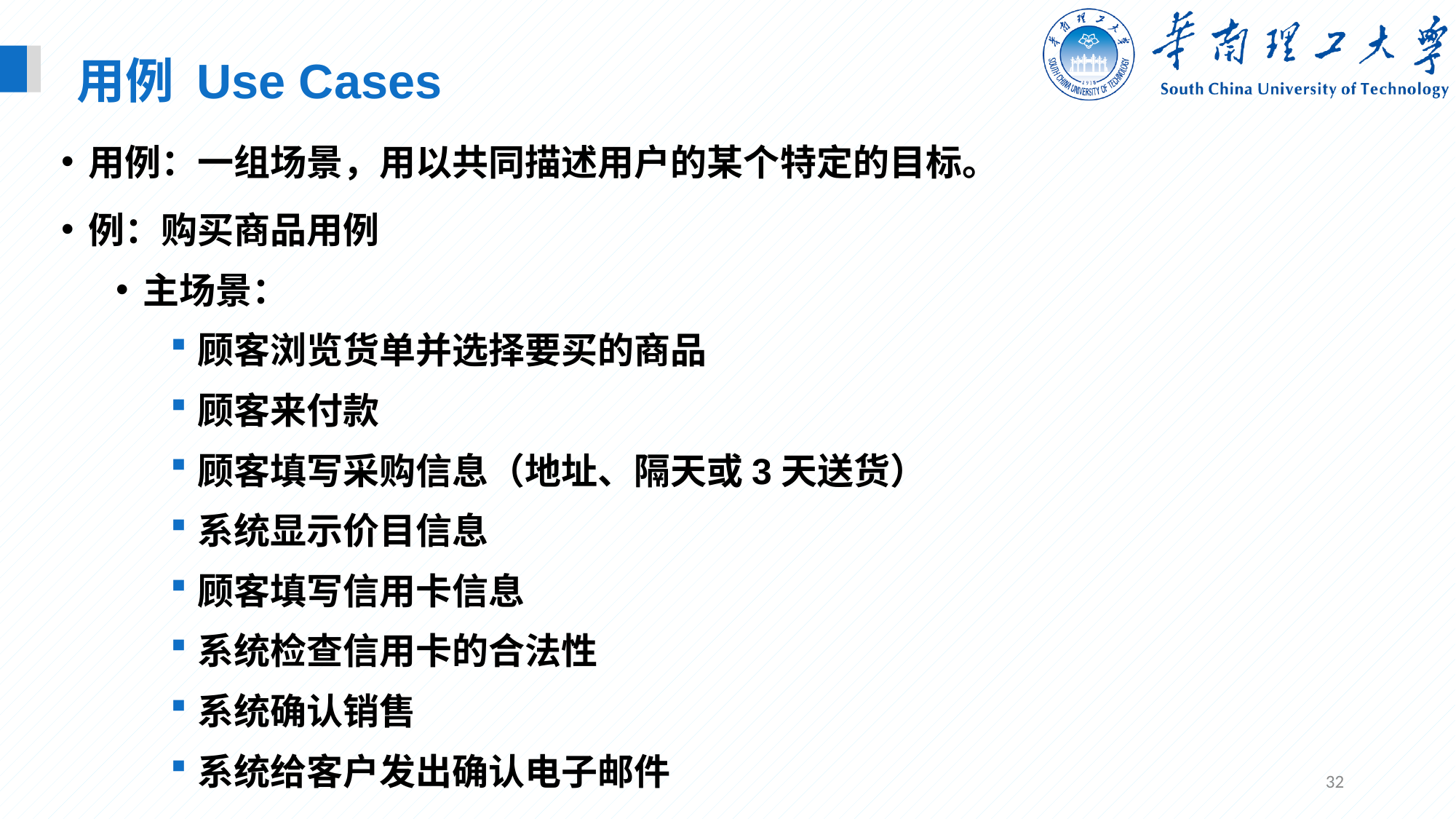

用例 Use Cases
用例：一组场景，用以共同描述用户的某个特定的目标。
例：购买商品用例
主场景：
顾客浏览货单并选择要买的商品
顾客来付款
顾客填写采购信息（地址、隔天或3天送货）
系统显示价目信息
顾客填写信用卡信息
系统检查信用卡的合法性
系统确认销售
系统给客户发出确认电子邮件
32